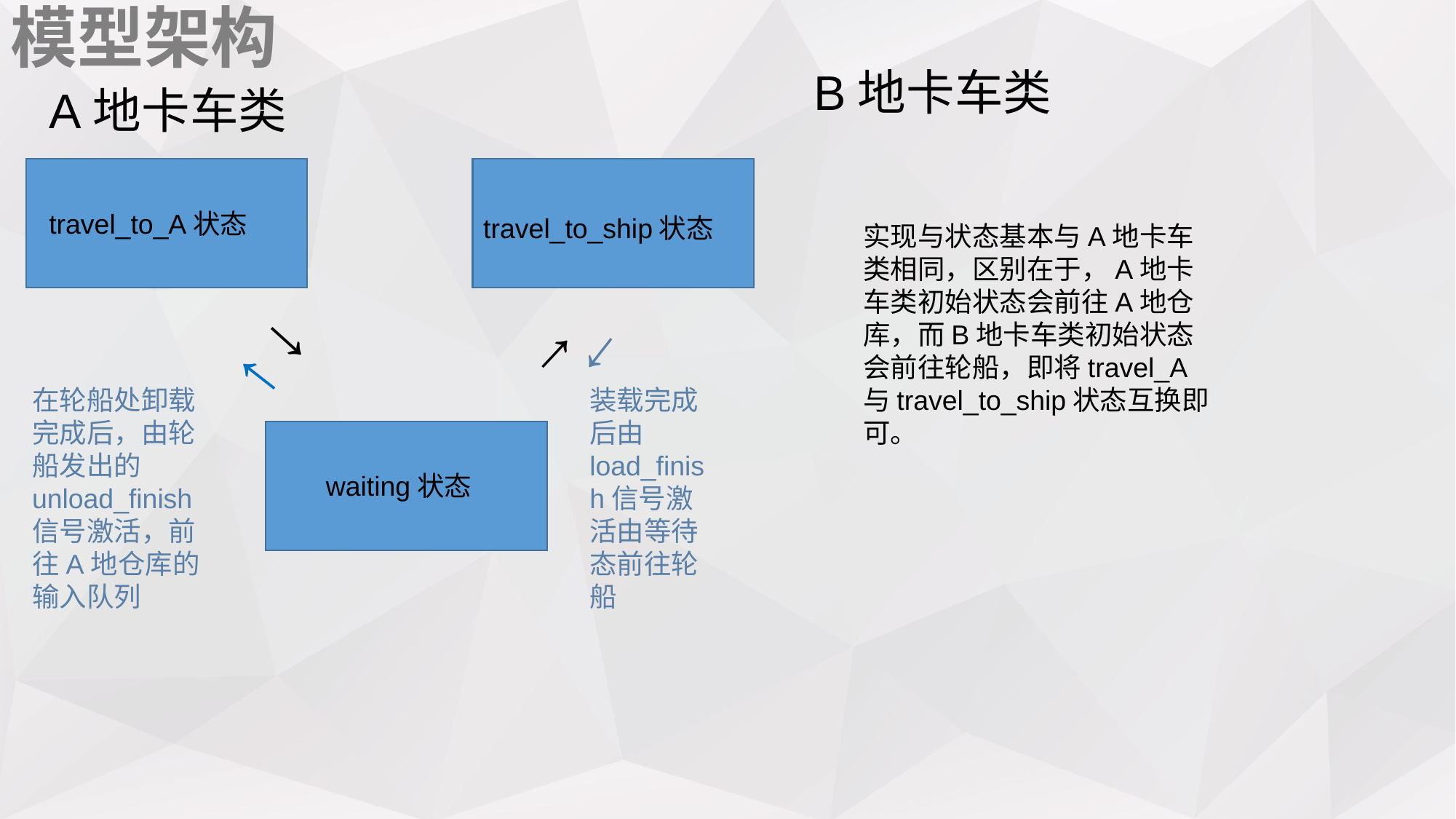

模型架构
B地卡车类

A地卡车类

travel_to_A状态
travel_to_ship状态
实现与状态基本与A地卡车类相同，区别在于，A地卡车类初始状态会前往A地仓库，而B地卡车类初始状态会前往轮船，即将travel_A与travel_to_ship状态互换即可。
↓
↑
→
↑
在轮船处卸载完成后，由轮船发出的unload_finish信号激活，前往A地仓库的输入队列
装载完成后由load_finish信号激活由等待态前往轮船

waiting状态